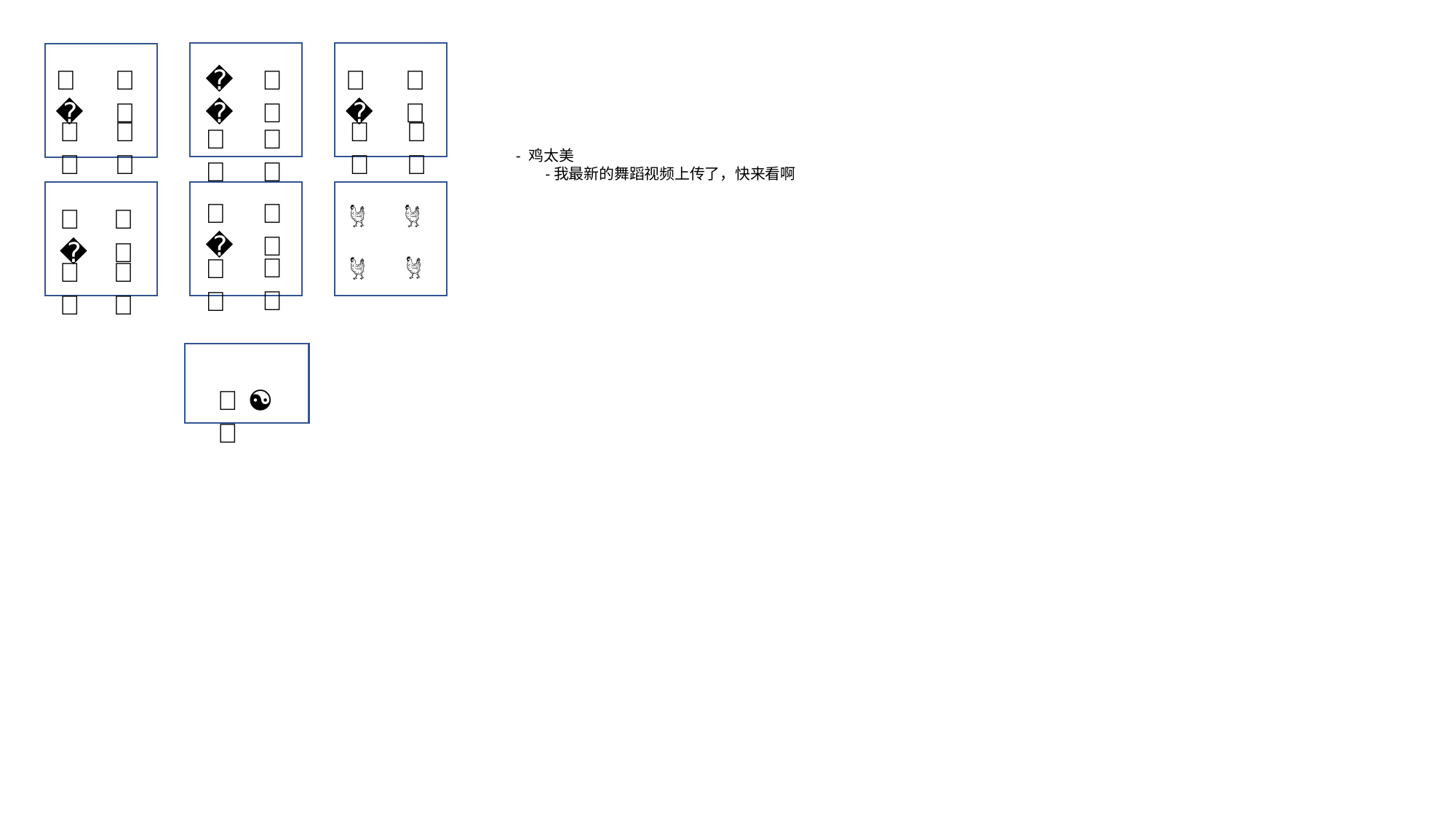

🐒
🐒
🦁️
🦁️
🐎
🐎
🐎
🐎
🐒
🐒
🦁️
🦁️

- 鸡太美
       -我最新的舞蹈视频上传了，快来看啊

🐂
🐂
🐔
🐔
🐷
🐷
🐔
🐔
🐂
🐂
🐷
🐷

☯️
🐎